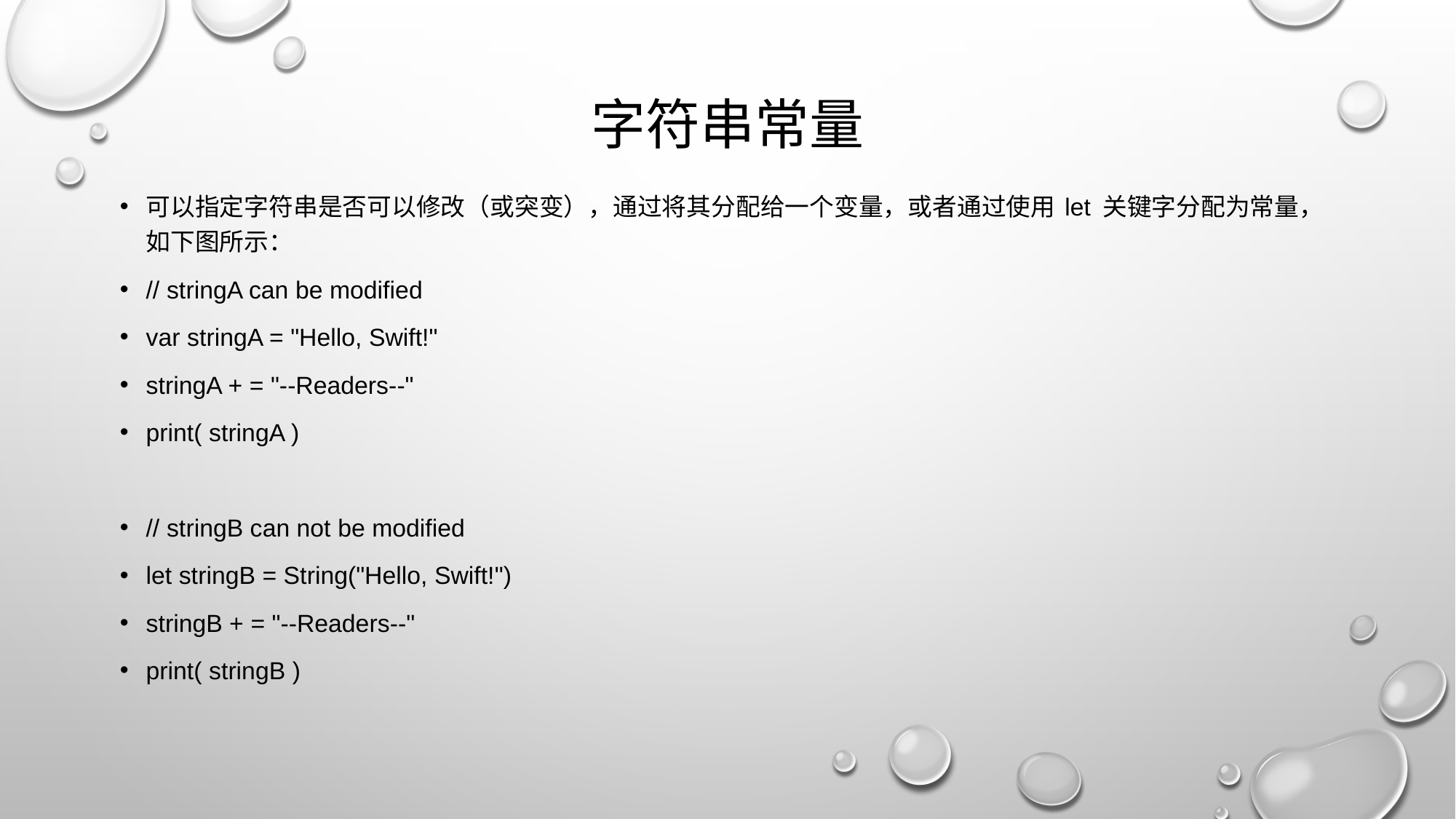

# 字符串常量
可以指定字符串是否可以修改（或突变），通过将其分配给一个变量，或者通过使用 let 关键字分配为常量，如下图所示：
// stringA can be modified
var stringA = "Hello, Swift!"
stringA + = "--Readers--"
print( stringA )

// stringB can not be modified
let stringB = String("Hello, Swift!")
stringB + = "--Readers--"
print( stringB )